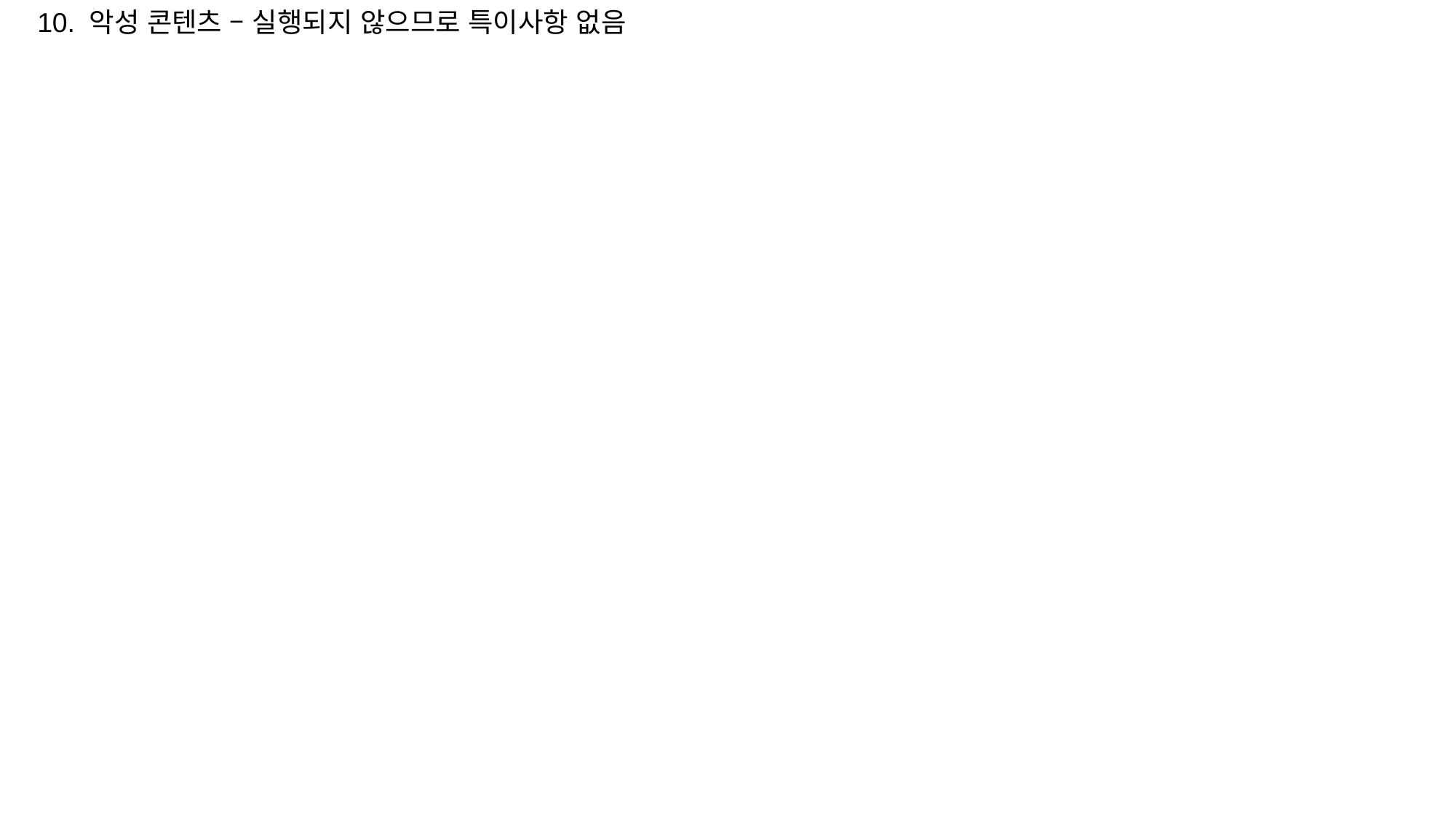

10. 악성 콘텐츠 – 실행되지 않으므로 특이사항 없음